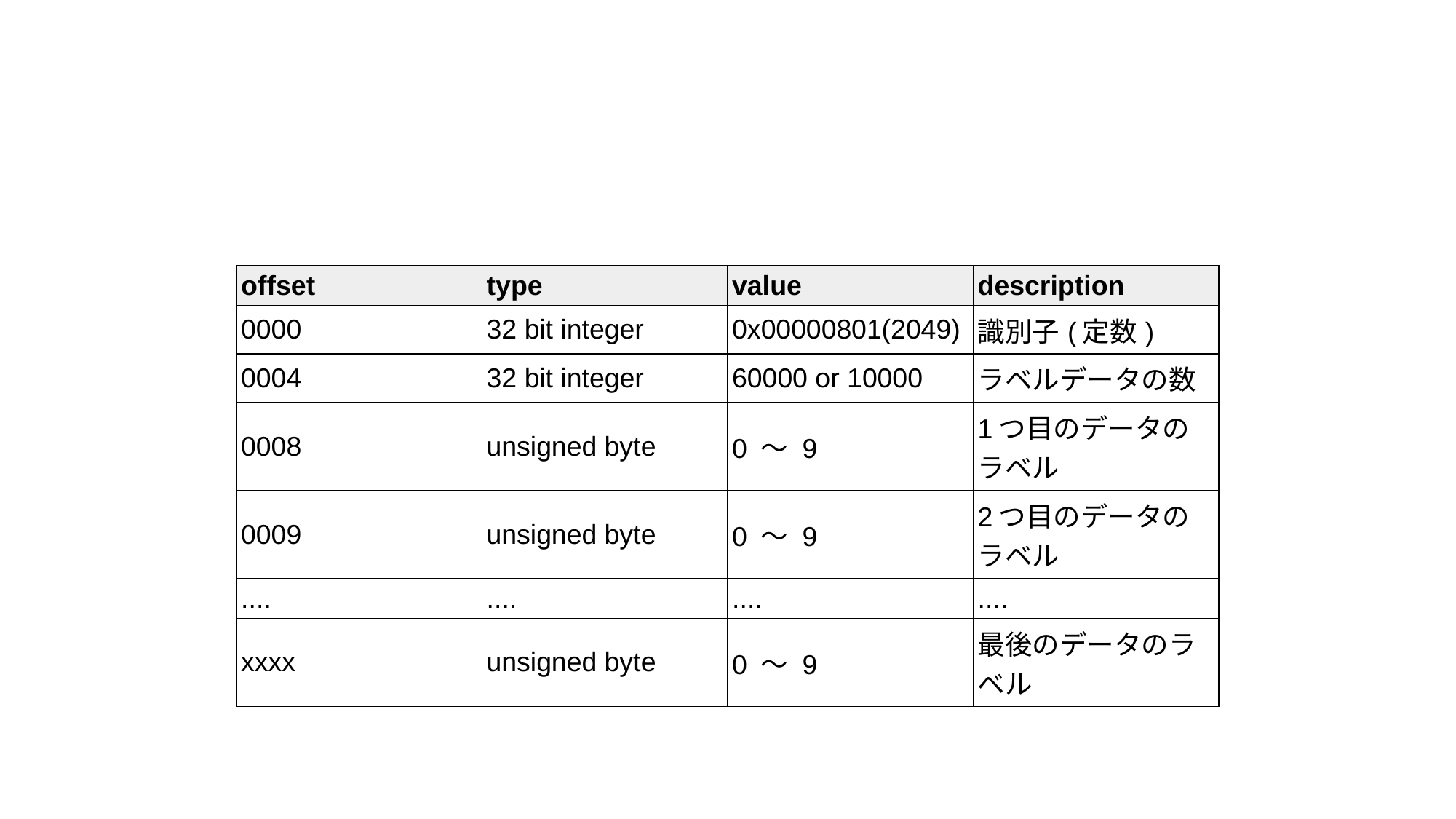

#
| offset | type | value | description |
| --- | --- | --- | --- |
| 0000 | 32 bit integer | 0x00000801(2049) | 識別子(定数) |
| 0004 | 32 bit integer | 60000 or 10000 | ラベルデータの数 |
| 0008 | unsigned byte | 0 ～ 9 | 1つ目のデータのラベル |
| 0009 | unsigned byte | 0 ～ 9 | 2つ目のデータのラベル |
| .... | .... | .... | .... |
| xxxx | unsigned byte | 0 ～ 9 | 最後のデータのラベル |